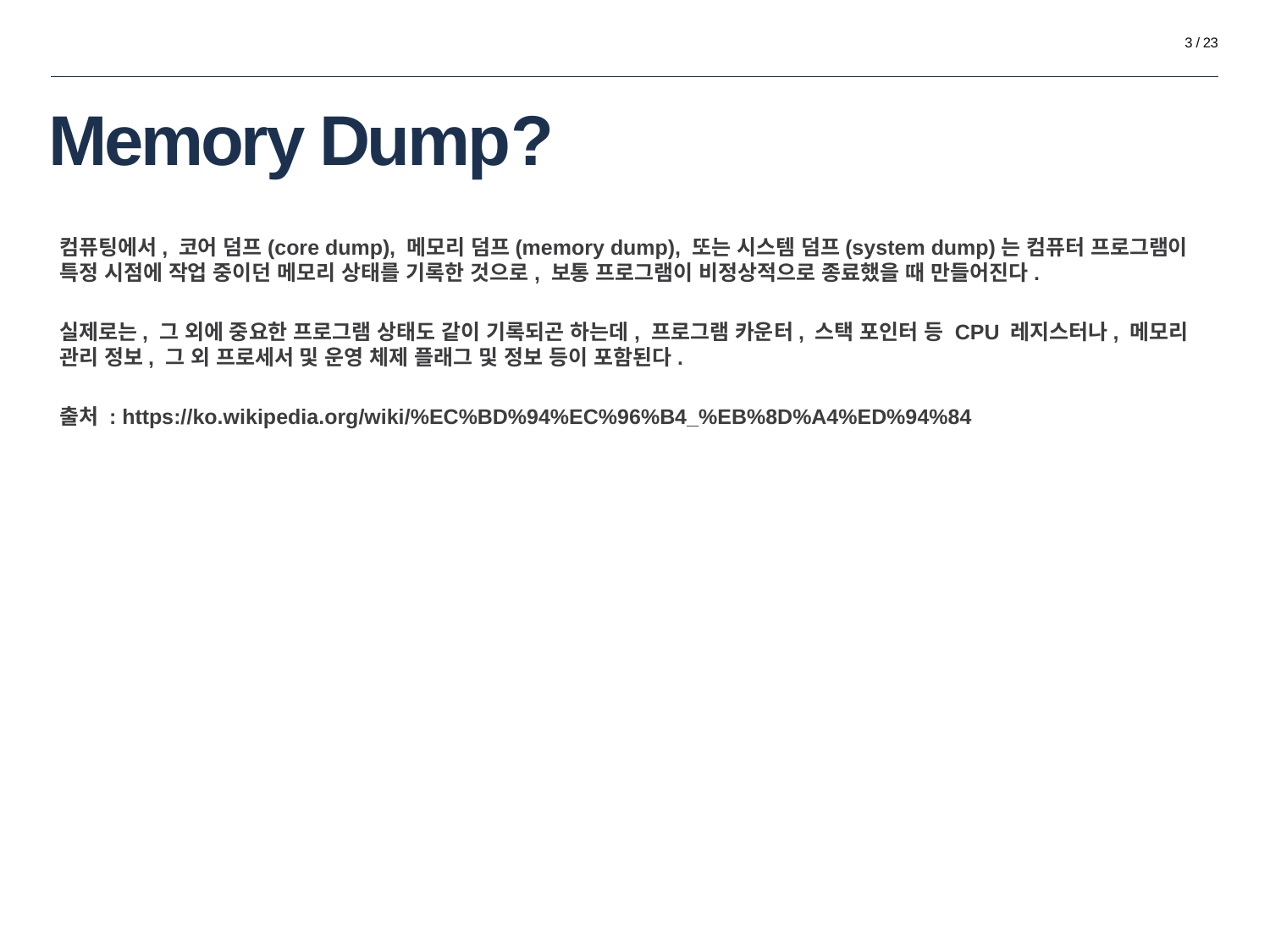

3 / 23
# Memory Dump?
컴퓨팅에서, 코어 덤프(core dump), 메모리 덤프(memory dump), 또는 시스템 덤프(system dump)는 컴퓨터 프로그램이 특정 시점에 작업 중이던 메모리 상태를 기록한 것으로, 보통 프로그램이 비정상적으로 종료했을 때 만들어진다.

실제로는, 그 외에 중요한 프로그램 상태도 같이 기록되곤 하는데, 프로그램 카운터, 스택 포인터 등 CPU 레지스터나, 메모리 관리 정보, 그 외 프로세서 및 운영 체제 플래그 및 정보 등이 포함된다.

출처 : https://ko.wikipedia.org/wiki/%EC%BD%94%EC%96%B4_%EB%8D%A4%ED%94%84